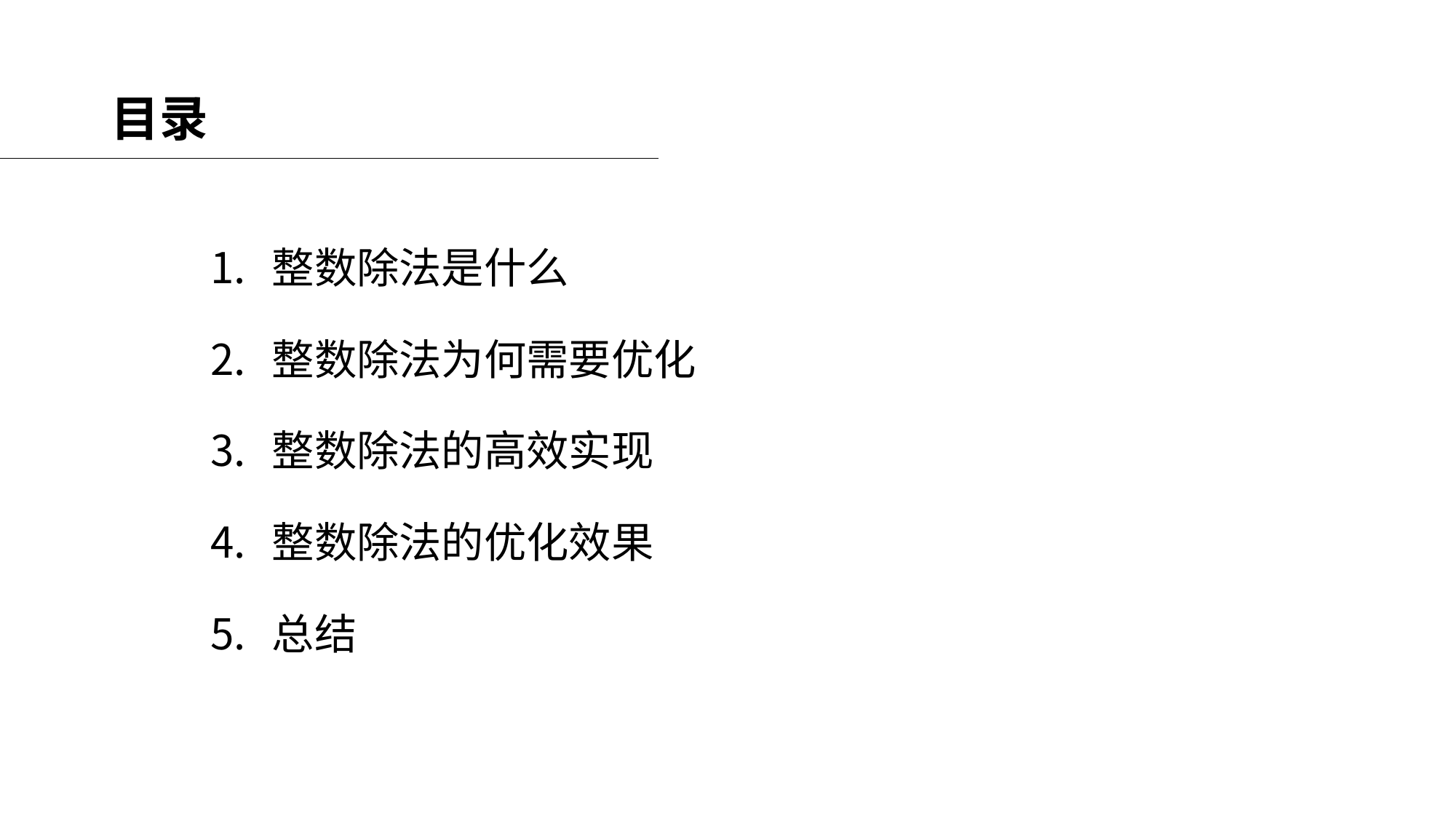

# 目录
整数除法是什么
整数除法为何需要优化
整数除法的高效实现
整数除法的优化效果
总结